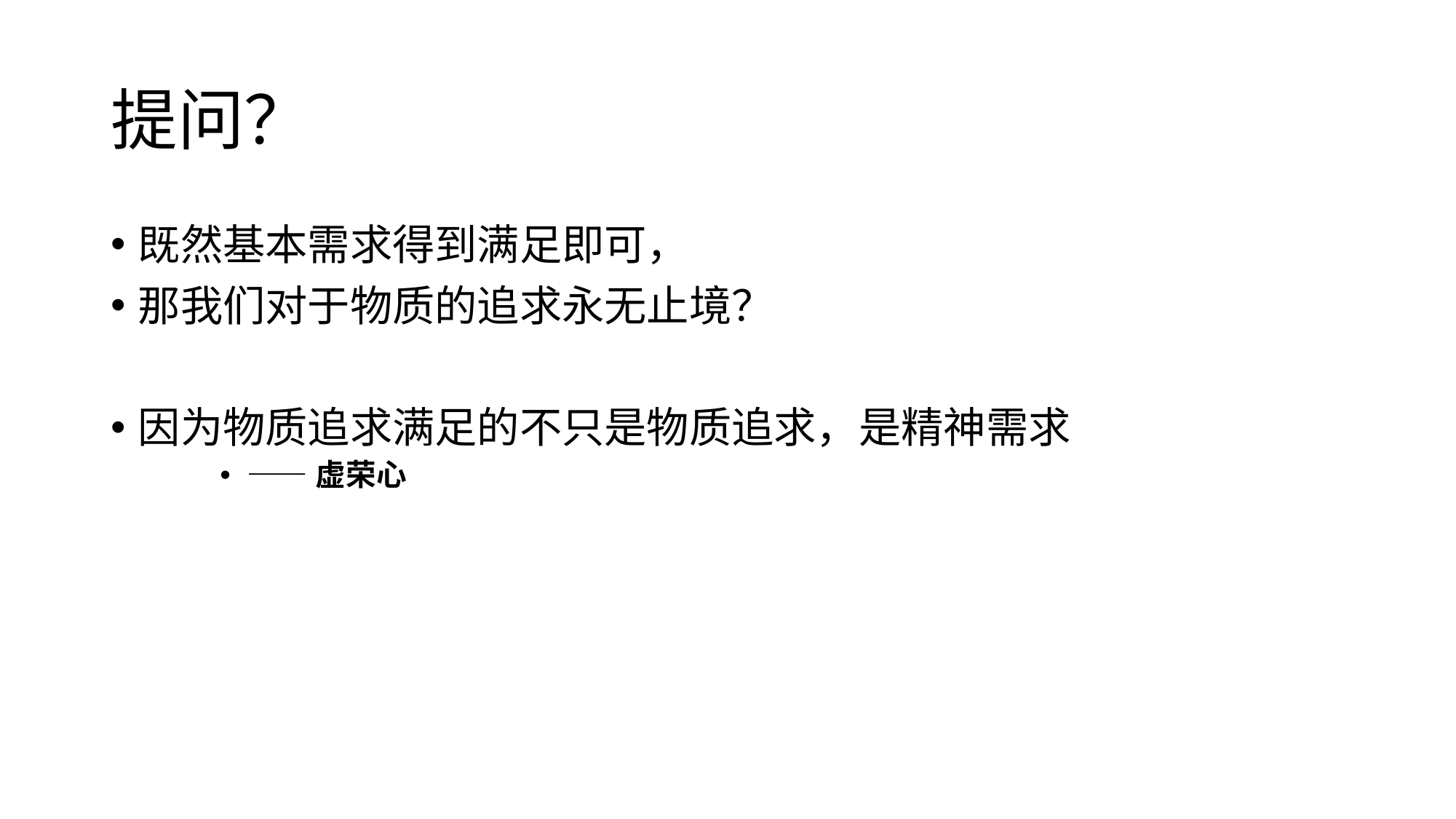

# 提问？
既然基本需求得到满足即可，
那我们对于物质的追求永无止境？

因为物质追求满足的不只是物质追求，是精神需求
——虚荣心